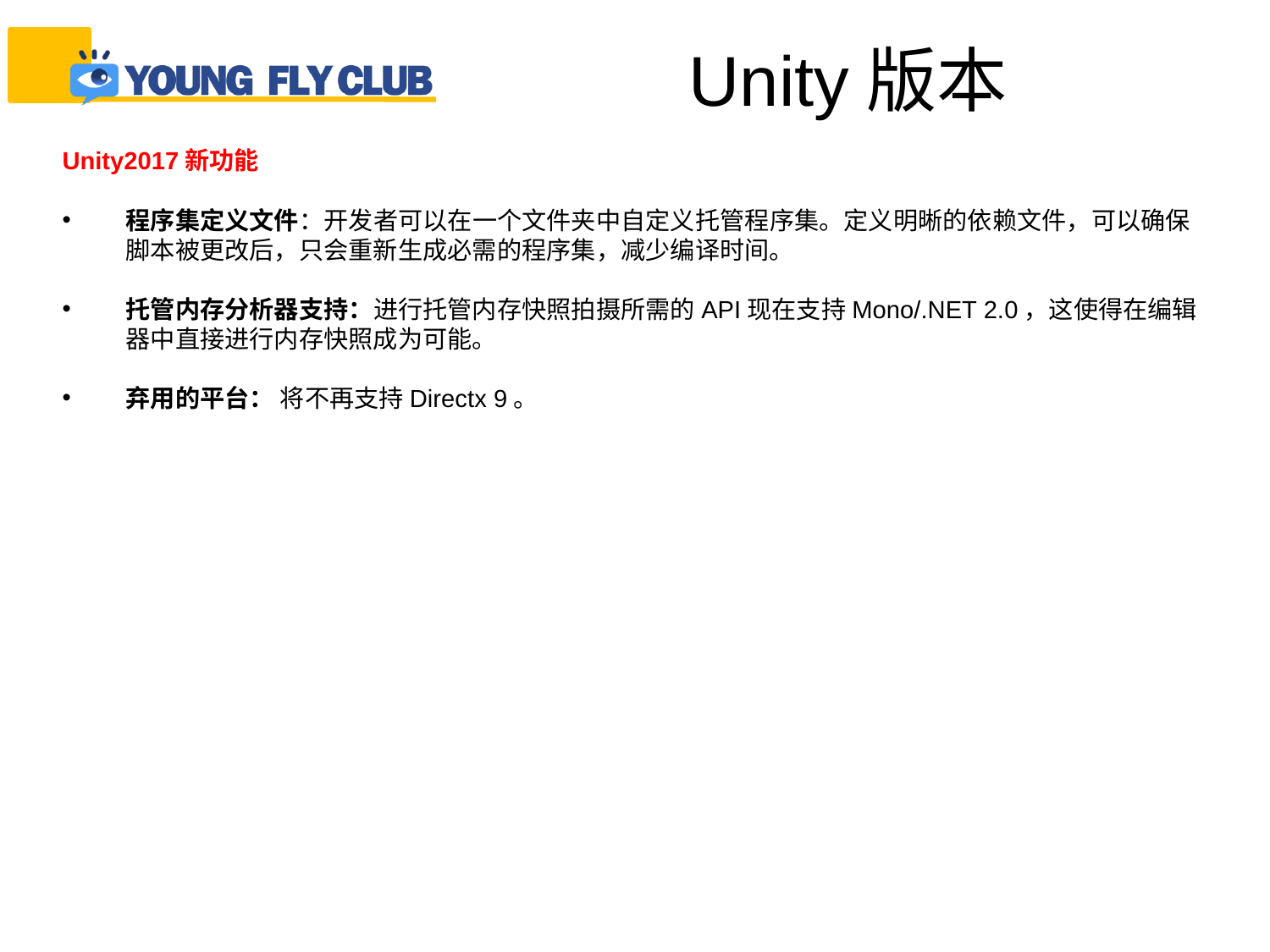

Unity版本

Unity2017新功能

程序集定义文件：开发者可以在一个文件夹中自定义托管程序集。定义明晰的依赖文件，可以确保脚本被更改后，只会重新生成必需的程序集，减少编译时间。

托管内存分析器支持：进行托管内存快照拍摄所需的API现在支持Mono/.NET 2.0，这使得在编辑器中直接进行内存快照成为可能。

弃用的平台： 将不再支持Directx 9。